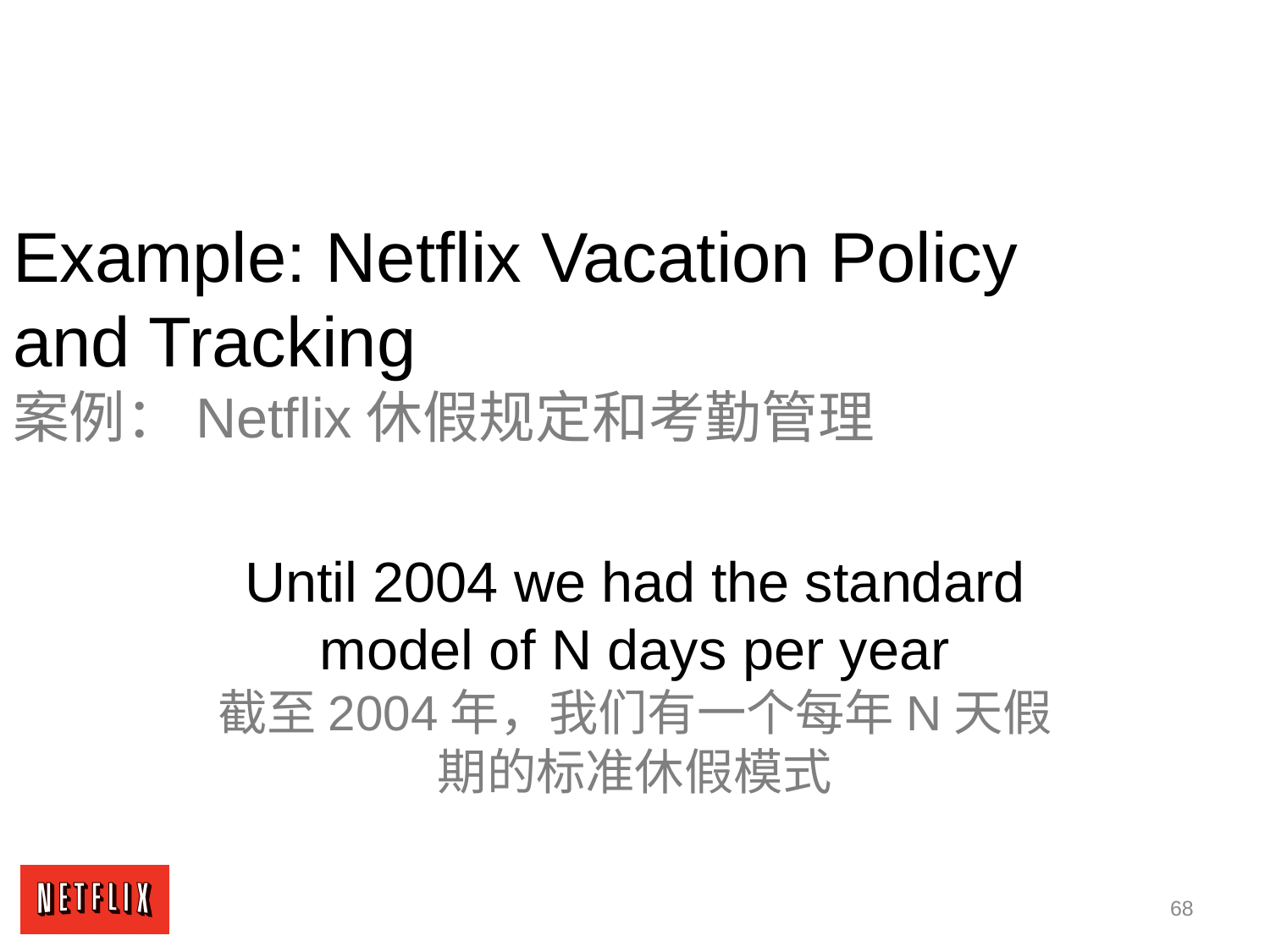

Example: Netflix Vacation Policy
and Tracking
案例：Netflix休假规定和考勤管理
Until 2004 we had the standard model of N days per year
截至2004年，我们有一个每年N天假期的标准休假模式
68